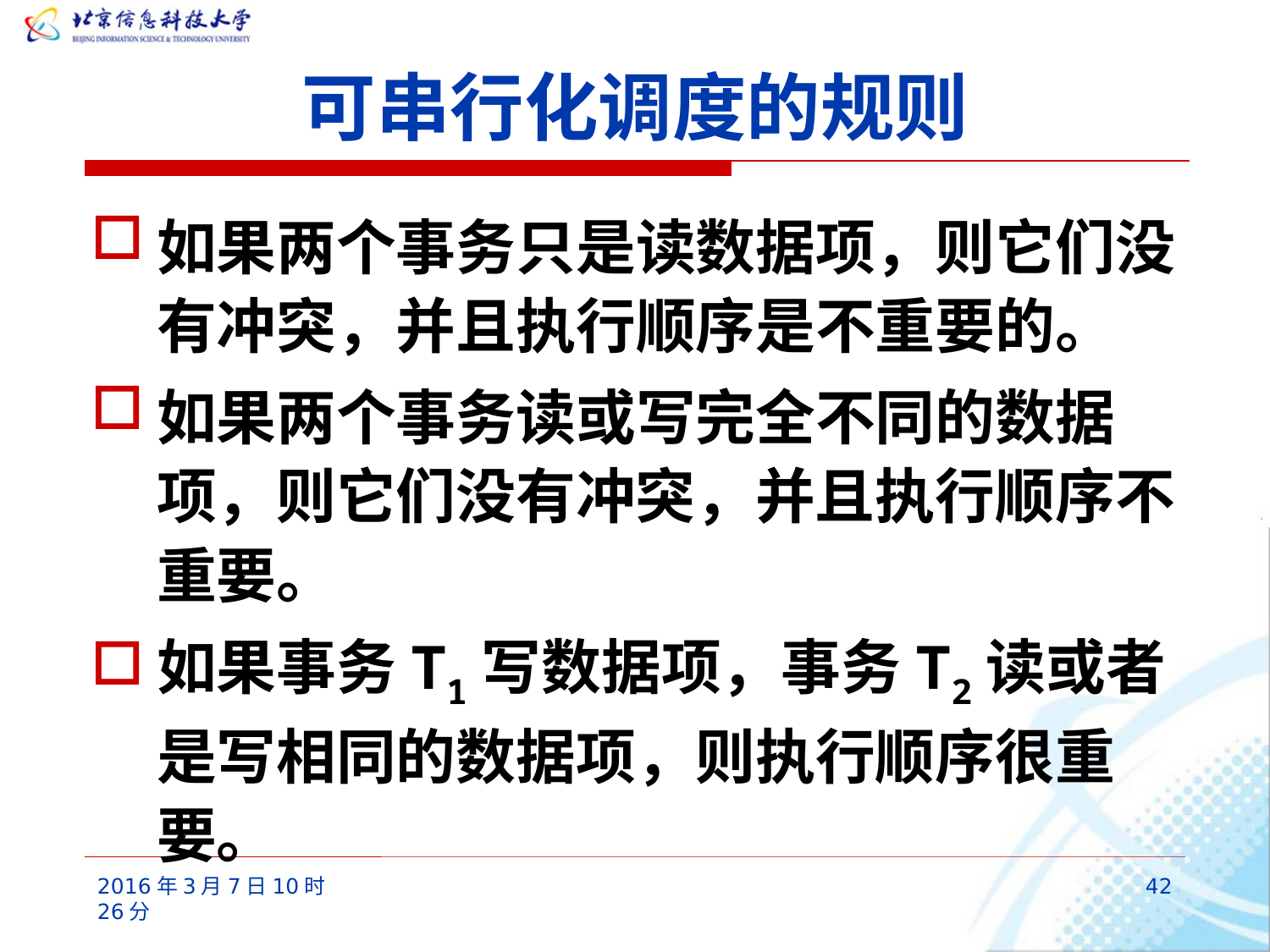

# 可串行化调度的规则
如果两个事务只是读数据项，则它们没有冲突，并且执行顺序是不重要的。
如果两个事务读或写完全不同的数据项，则它们没有冲突，并且执行顺序不重要。
如果事务T1写数据项，事务T2读或者是写相同的数据项，则执行顺序很重要。
2016年3月7日10时26分
42